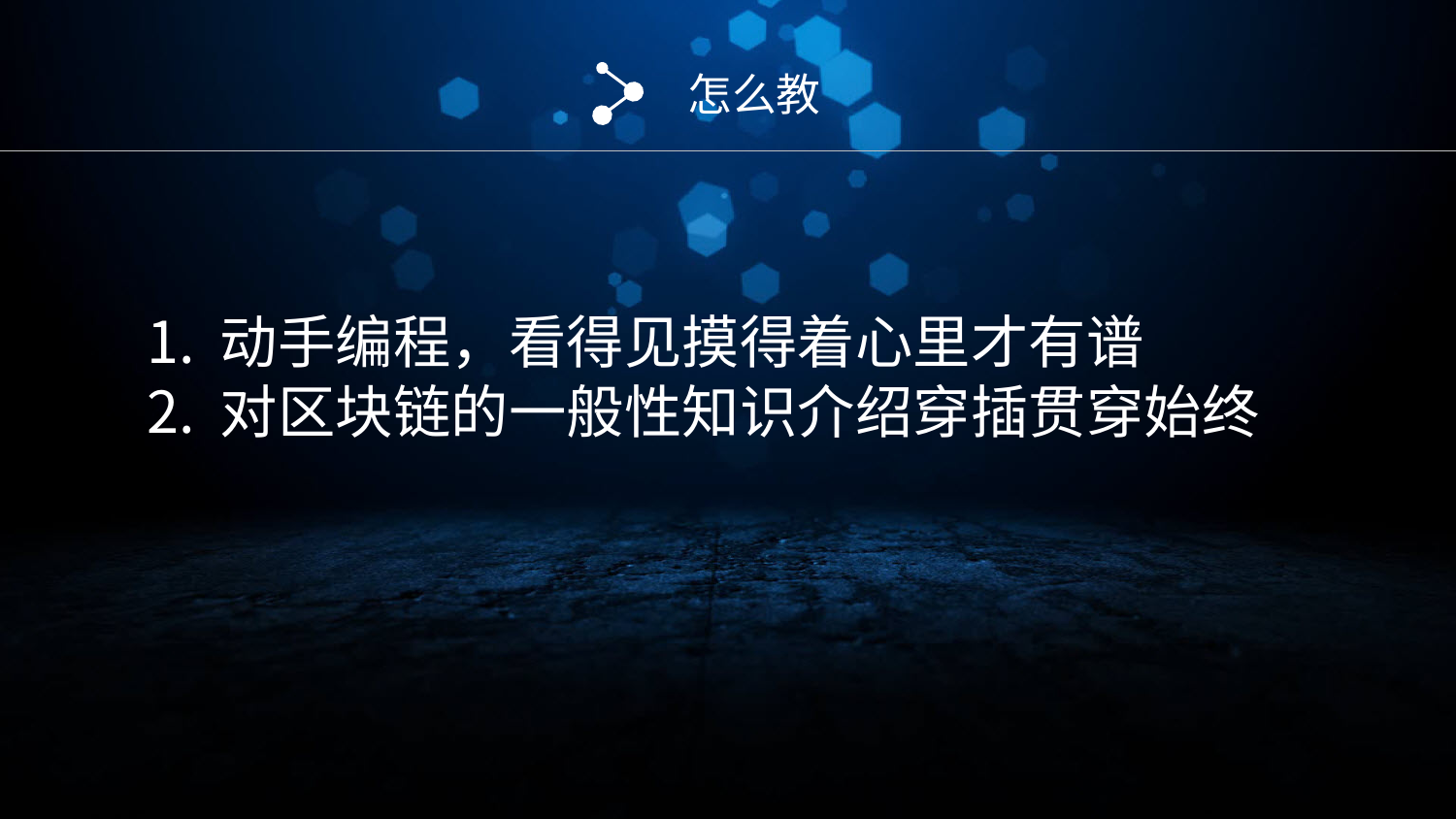

怎么教
动手编程，看得见摸得着心里才有谱
对区块链的一般性知识介绍穿插贯穿始终